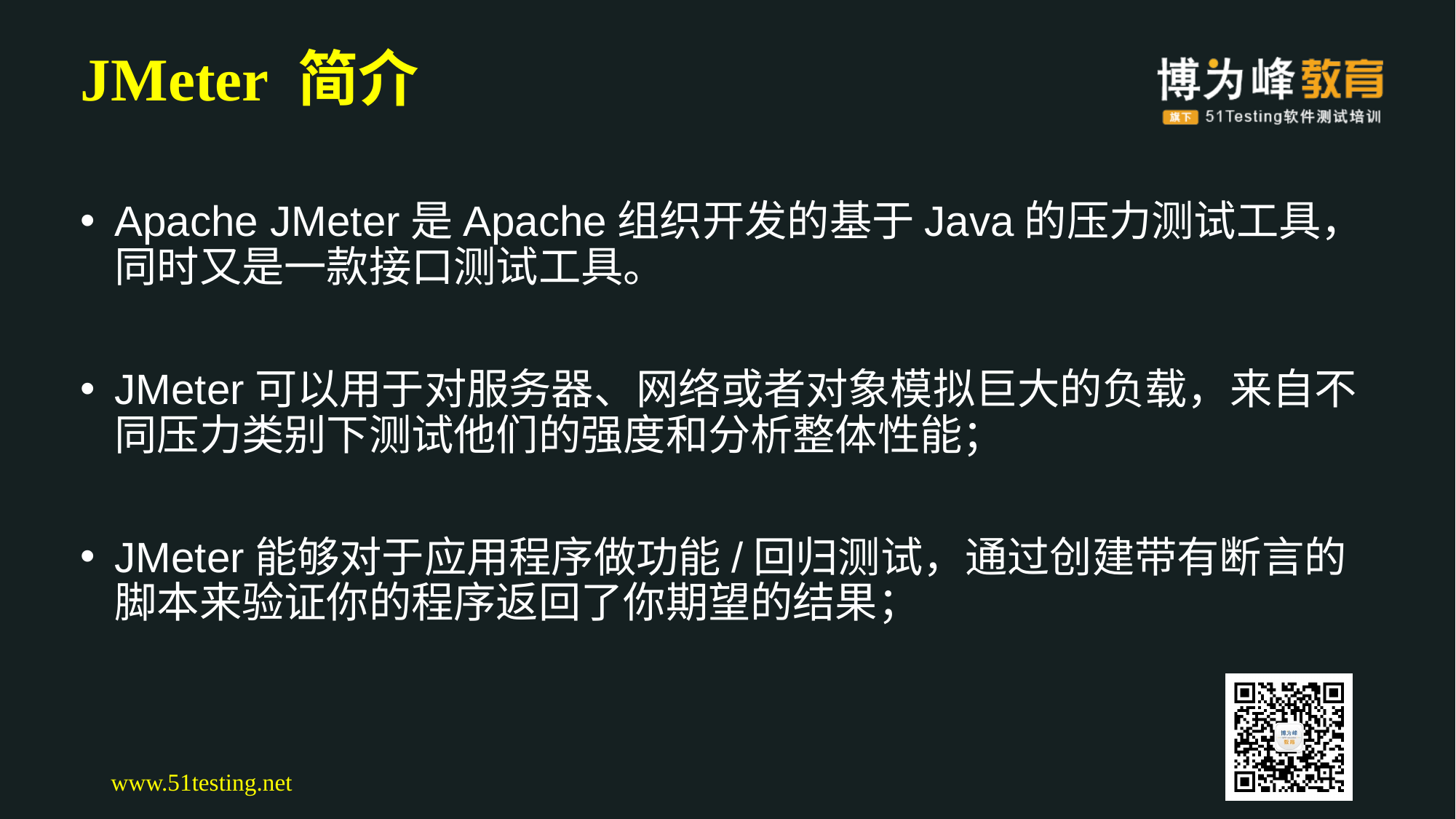

# JMeter 简介
Apache JMeter是Apache组织开发的基于Java的压力测试工具，同时又是一款接口测试工具。

JMeter可以用于对服务器、网络或者对象模拟巨大的负载，来自不同压力类别下测试他们的强度和分析整体性能；

JMeter能够对于应用程序做功能/回归测试，通过创建带有断言的脚本来验证你的程序返回了你期望的结果；

www.51testing.net